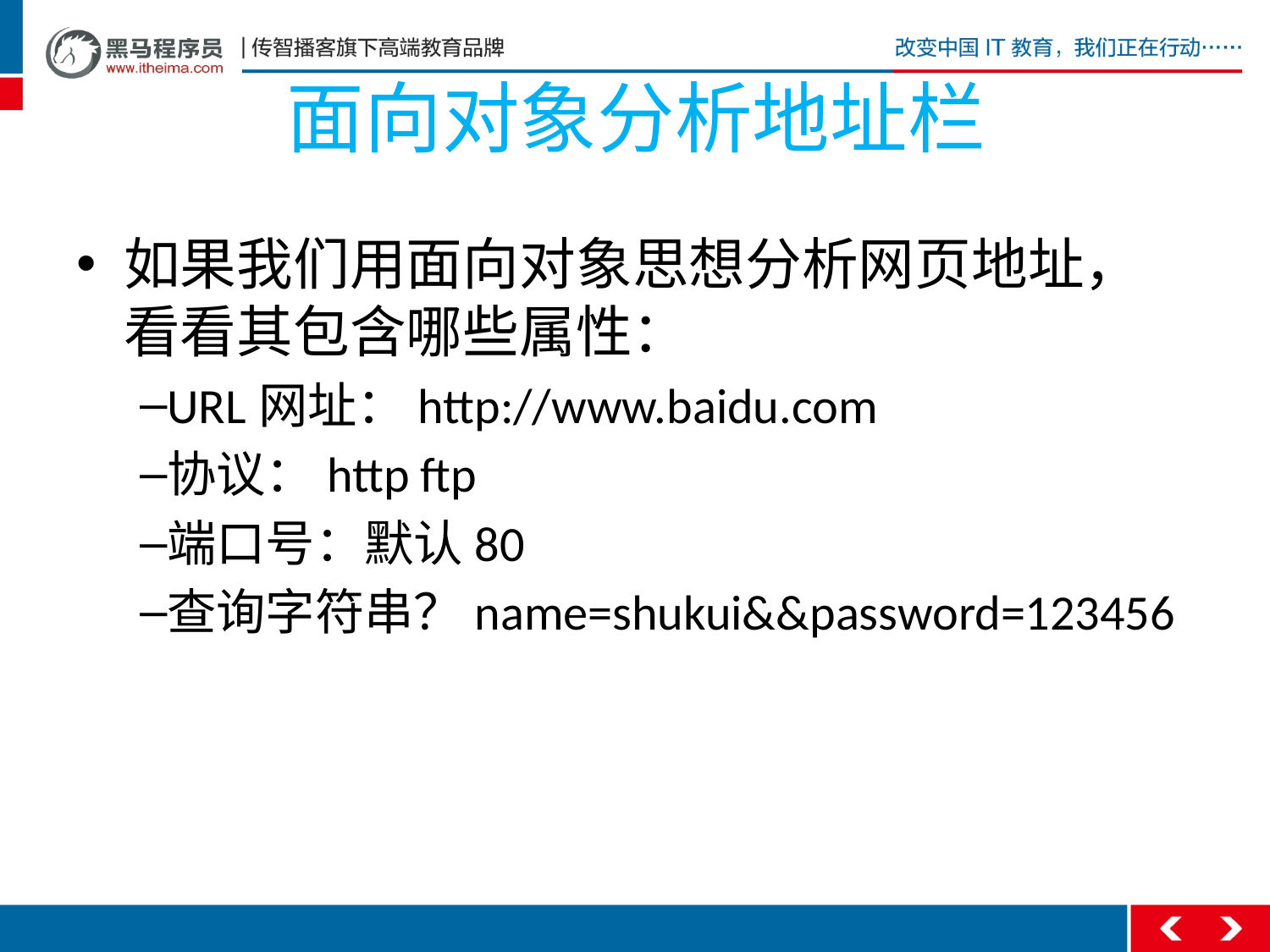

# 面向对象分析地址栏
如果我们用面向对象思想分析网页地址，看看其包含哪些属性：
URL网址：http://www.baidu.com
协议：http ftp
端口号：默认80
查询字符串？name=shukui&&password=123456